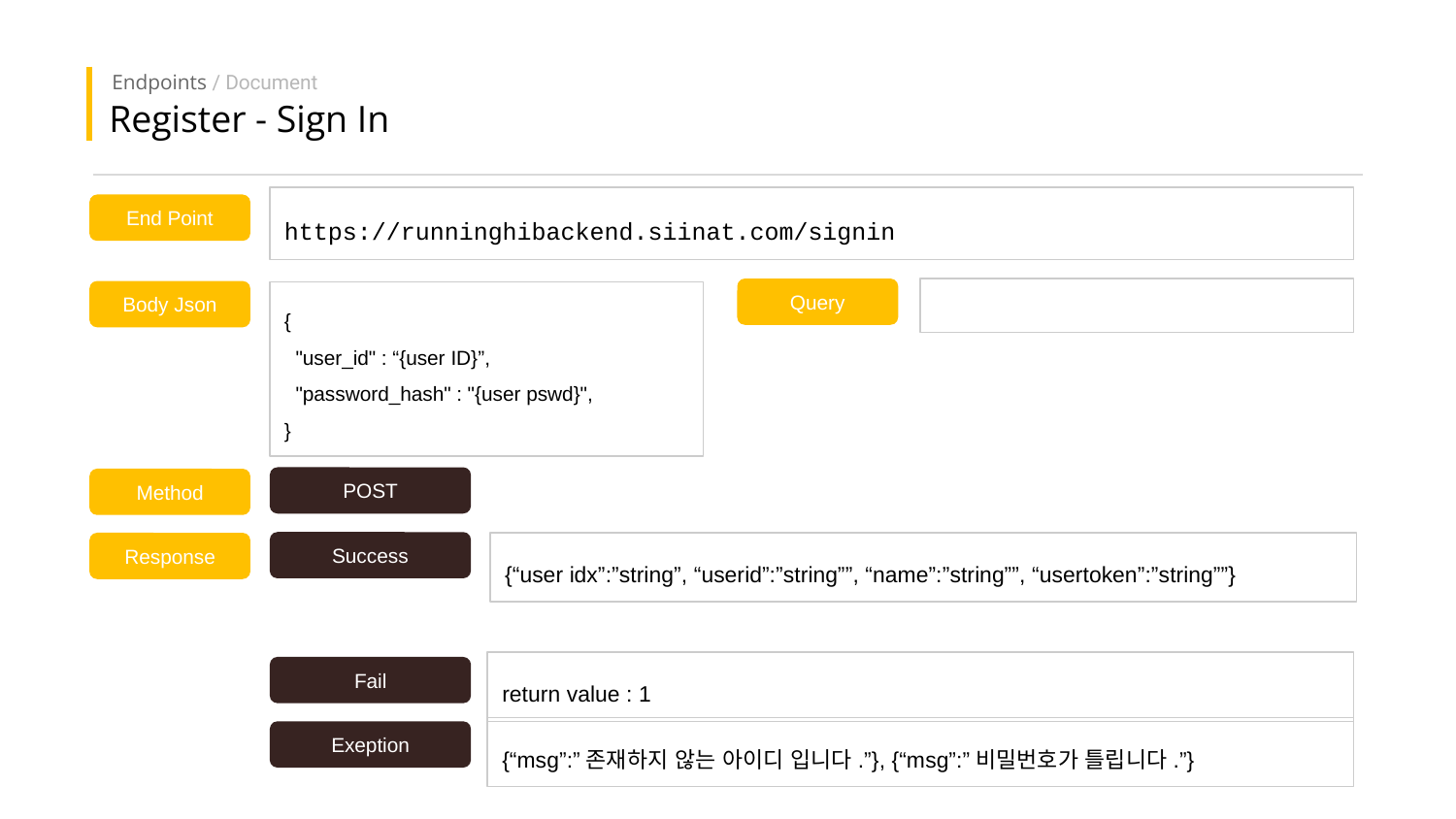

Endpoints / Document
Register - Sign In
https://runninghibackend.siinat.com/signin
End Point
Query

Body Json
{
  "user_id" : “{user ID}”,
  "password_hash" : "{user pswd}",
}
POST
Method
Success
{“user idx”:”string”, “userid”:”string””, “name”:”string””, “usertoken”:”string””}
Response
return value : 1
Fail
{“msg”:”존재하지 않는 아이디 입니다.”}, {“msg”:”비밀번호가 틀립니다.”}
Exeption